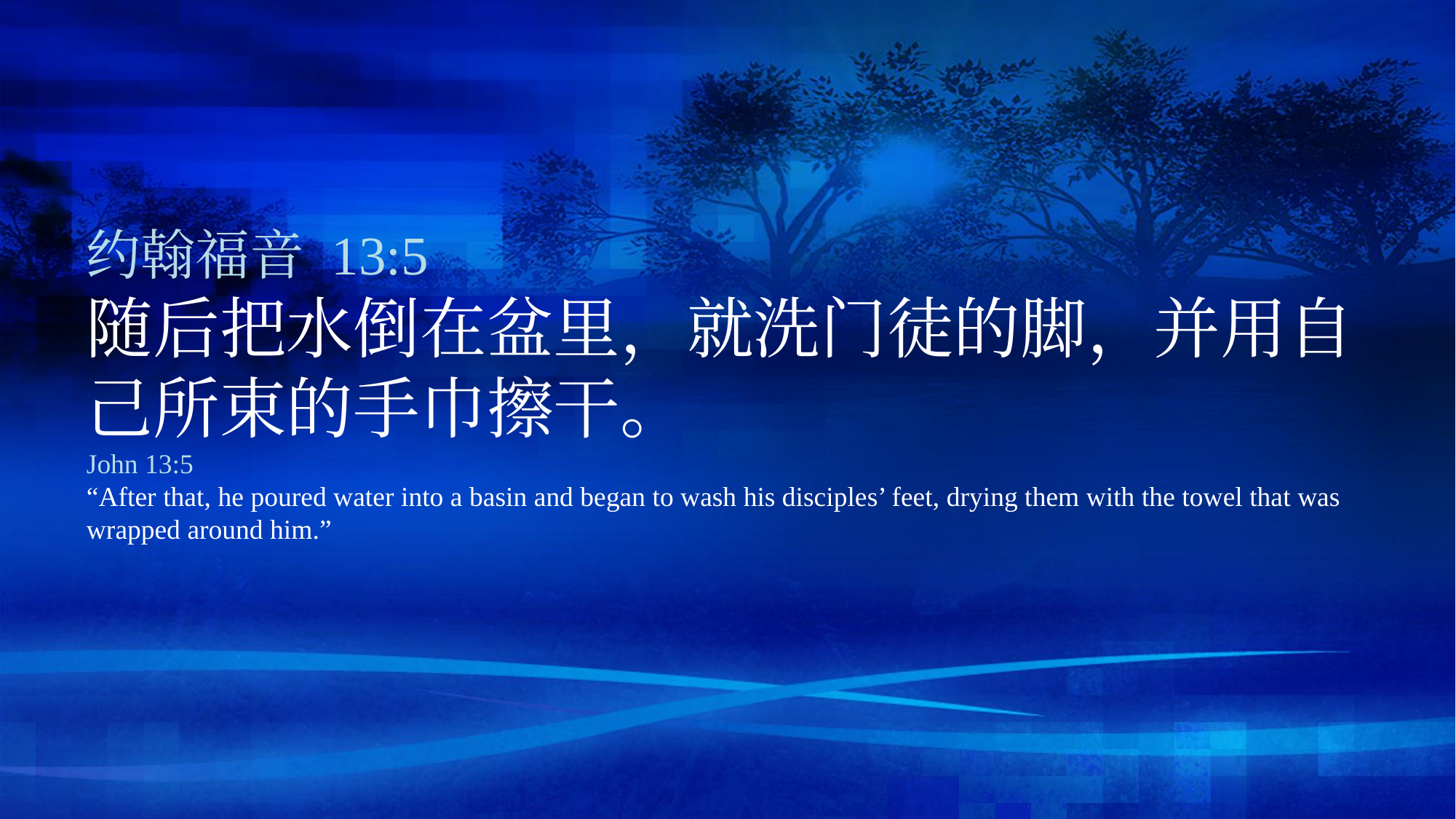

约翰福音 13:5
随后把水倒在盆里，就洗门徒的脚，并用自己所束的手巾擦干。
John 13:5
“After that, he poured water into a basin and began to wash his disciples’ feet, drying them with the towel that was wrapped around him.”